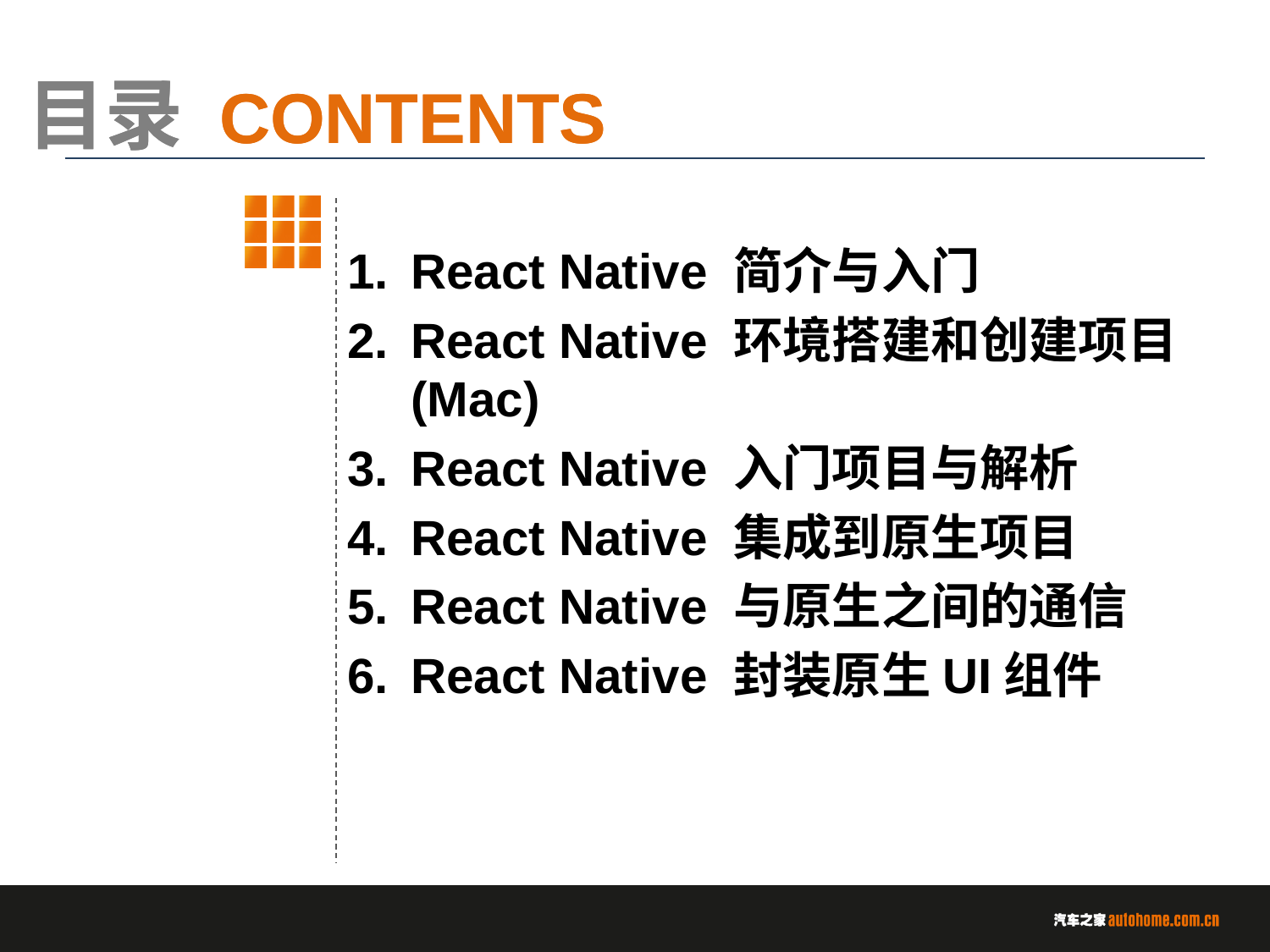

React Native 简介与入门
React Native 环境搭建和创建项目(Mac)
React Native 入门项目与解析
React Native 集成到原生项目
React Native 与原生之间的通信
React Native 封装原生UI组件